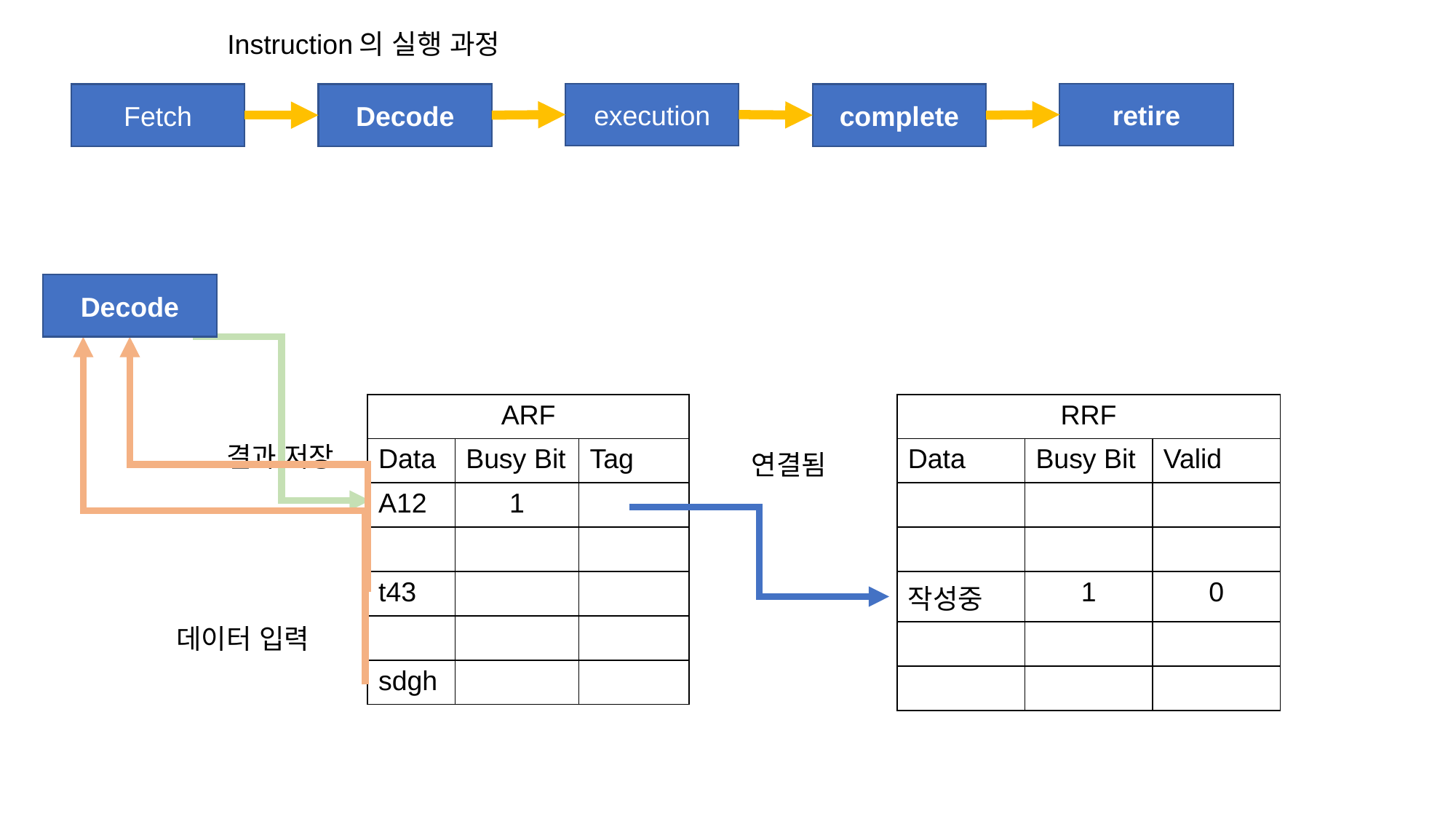

Instruction의 실행 과정
execution
retire
Fetch
Decode
complete
Decode
| ARF |  |  |
| --- | --- | --- |
| Data | Busy Bit | Tag |
| A12 | 1 |  |
|  |  |  |
| t43 |  |  |
|  |  |  |
| sdgh |  |  |
| RRF |  |  |
| --- | --- | --- |
| Data | Busy Bit | Valid |
|  |  |  |
|  |  |  |
| 작성중 | 1 | 0 |
|  |  |  |
|  |  |  |
결과 저장
연결됨
데이터 입력